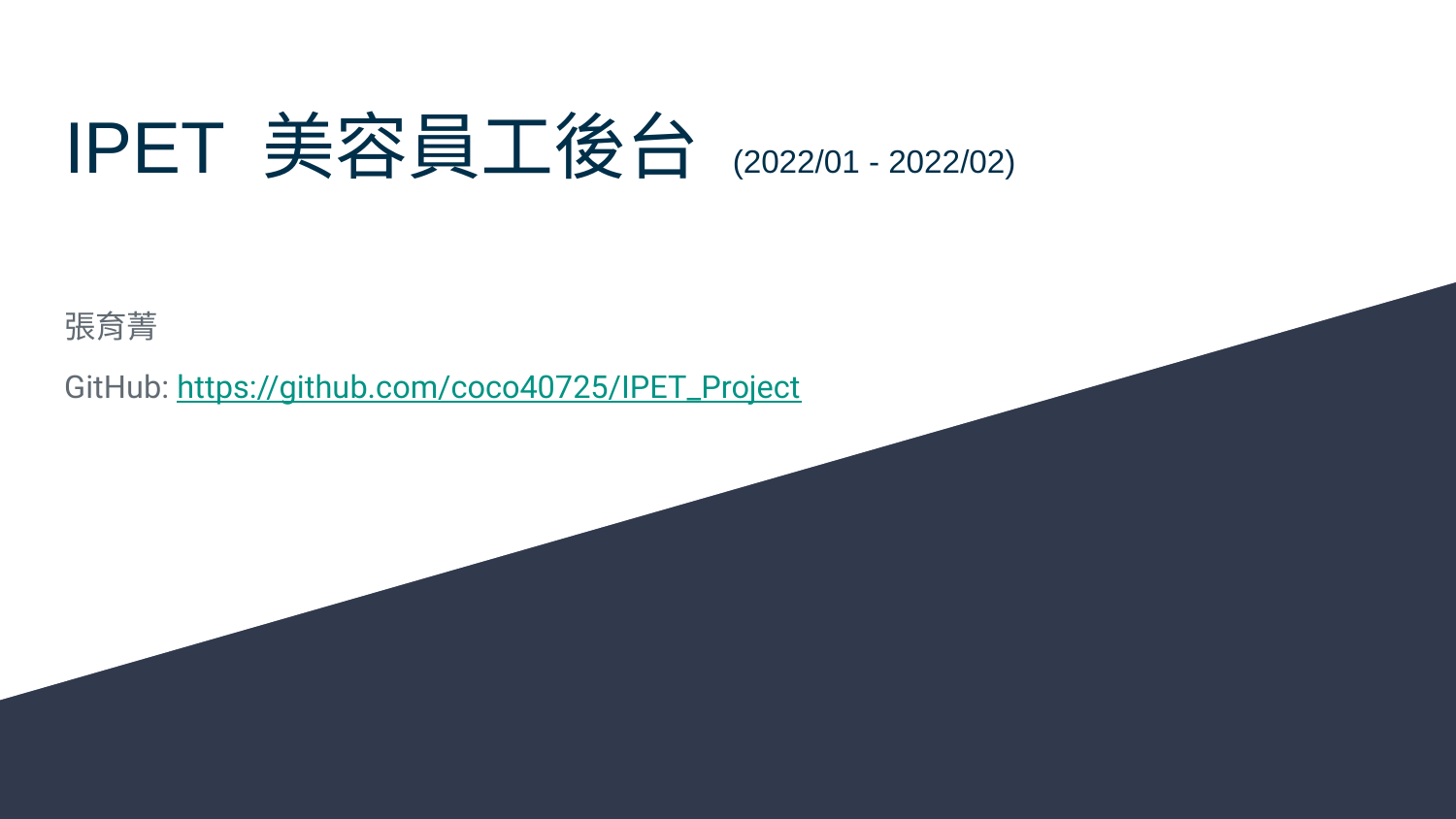

# IPET 美容員工後台 (2022/01 - 2022/02)
張育菁

GitHub: https://github.com/coco40725/IPET_Project